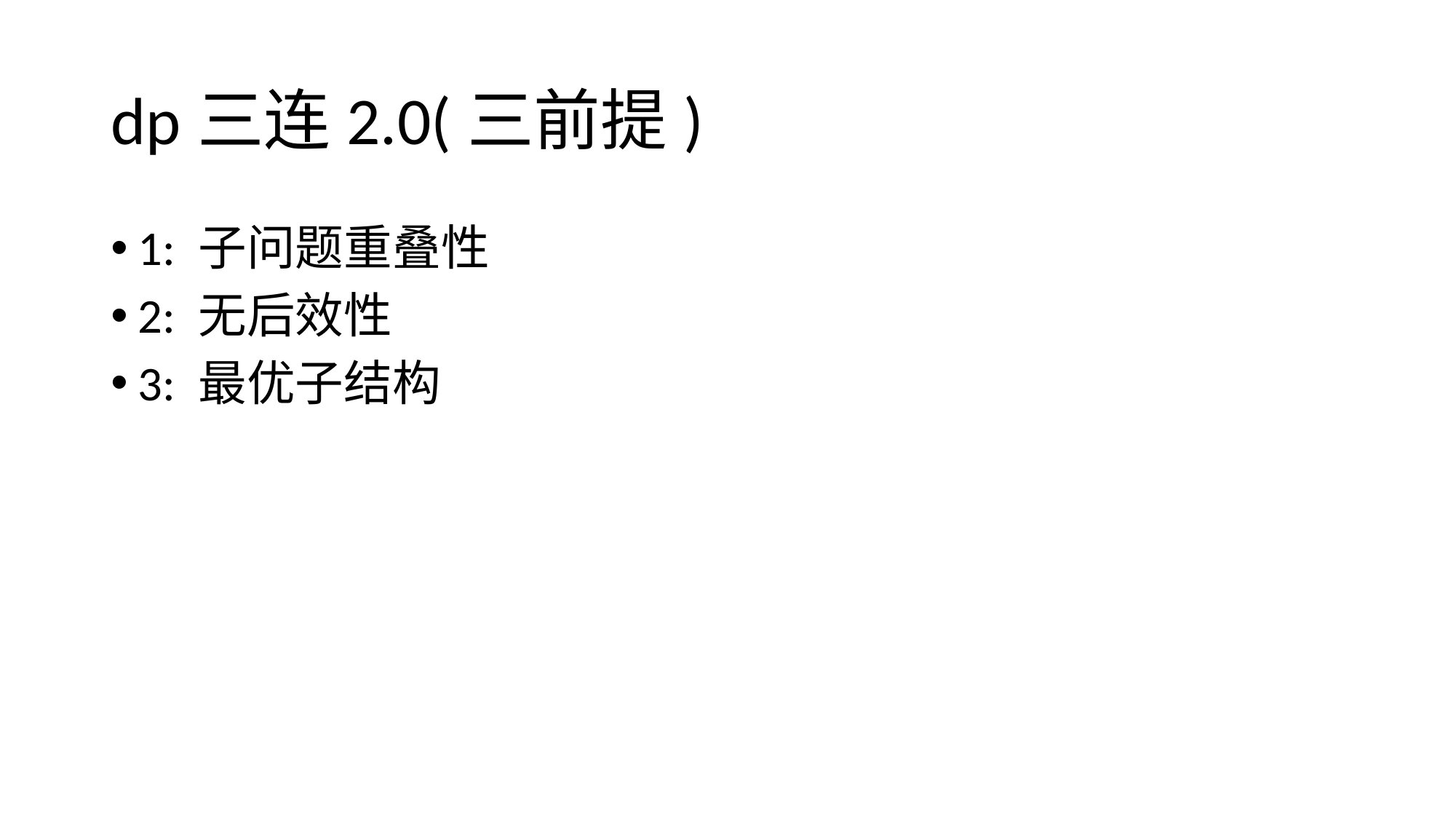

# dp三连2.0(三前提)
1: 子问题重叠性
2: 无后效性
3: 最优子结构